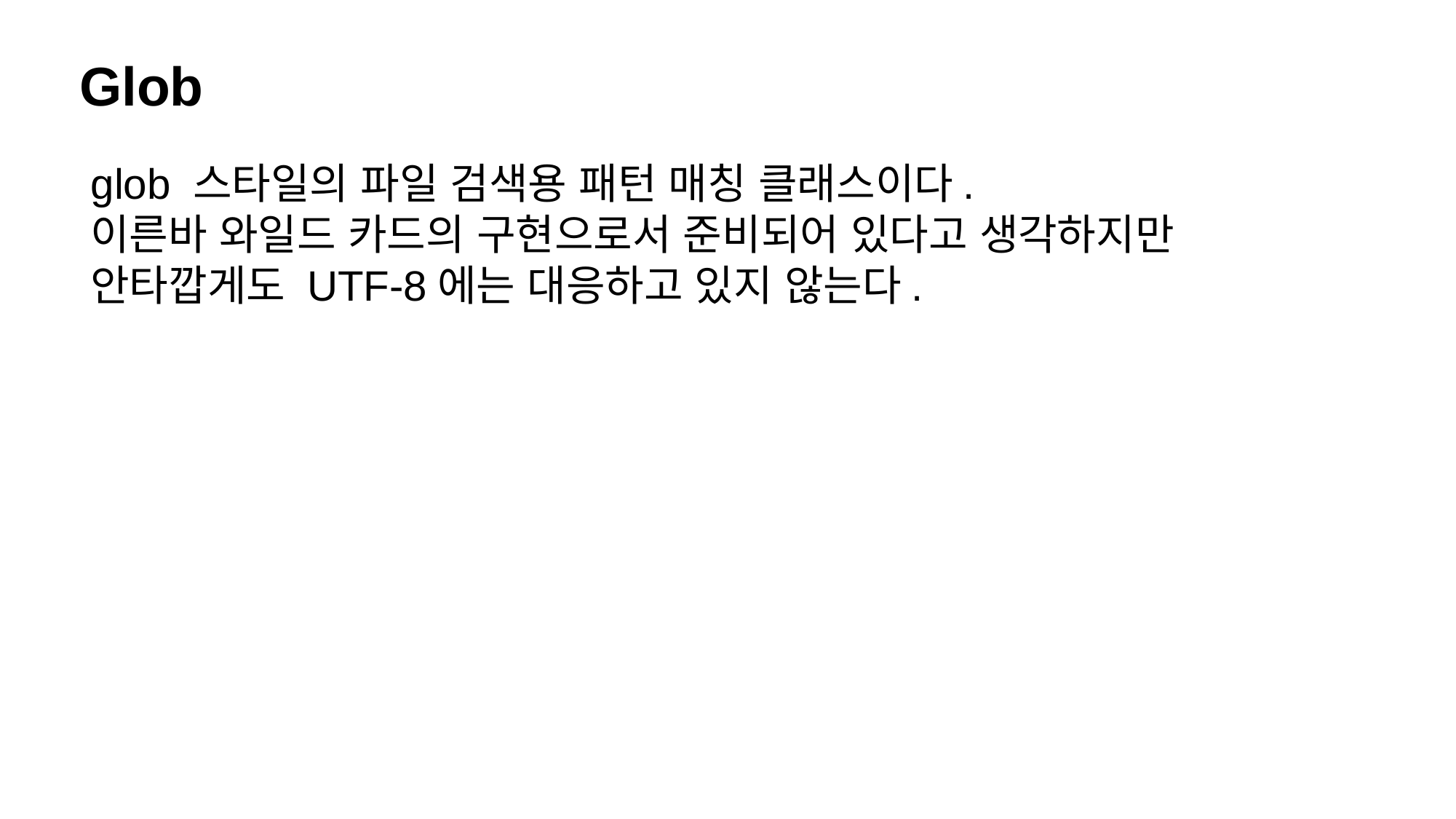

Glob
glob 스타일의 파일 검색용 패턴 매칭 클래스이다.
이른바 와일드 카드의 구현으로서 준비되어 있다고 생각하지만 안타깝게도 UTF-8에는 대응하고 있지 않는다.